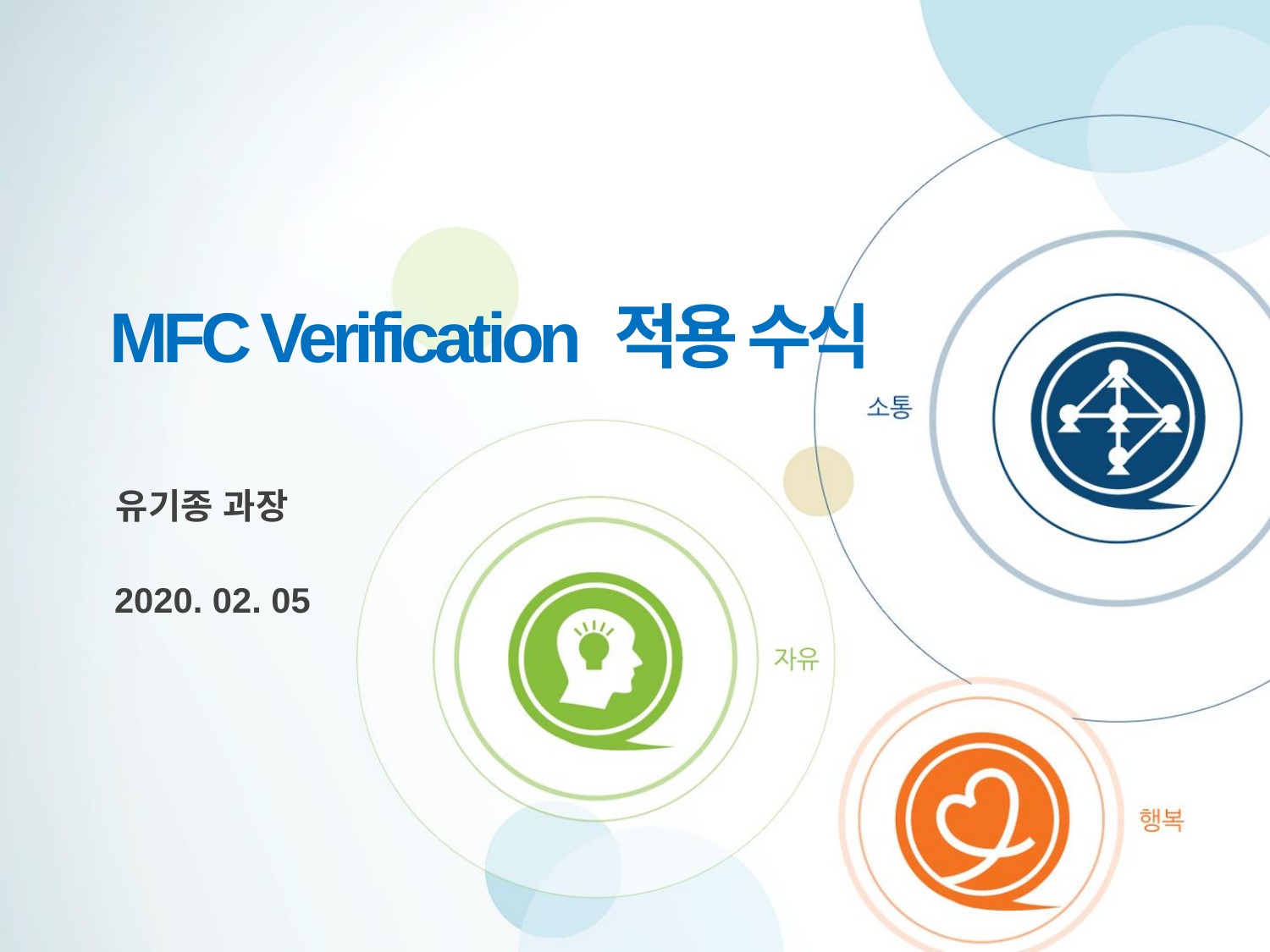

MFC Verification 적용 수식
유기종 과장
2020. 02. 05